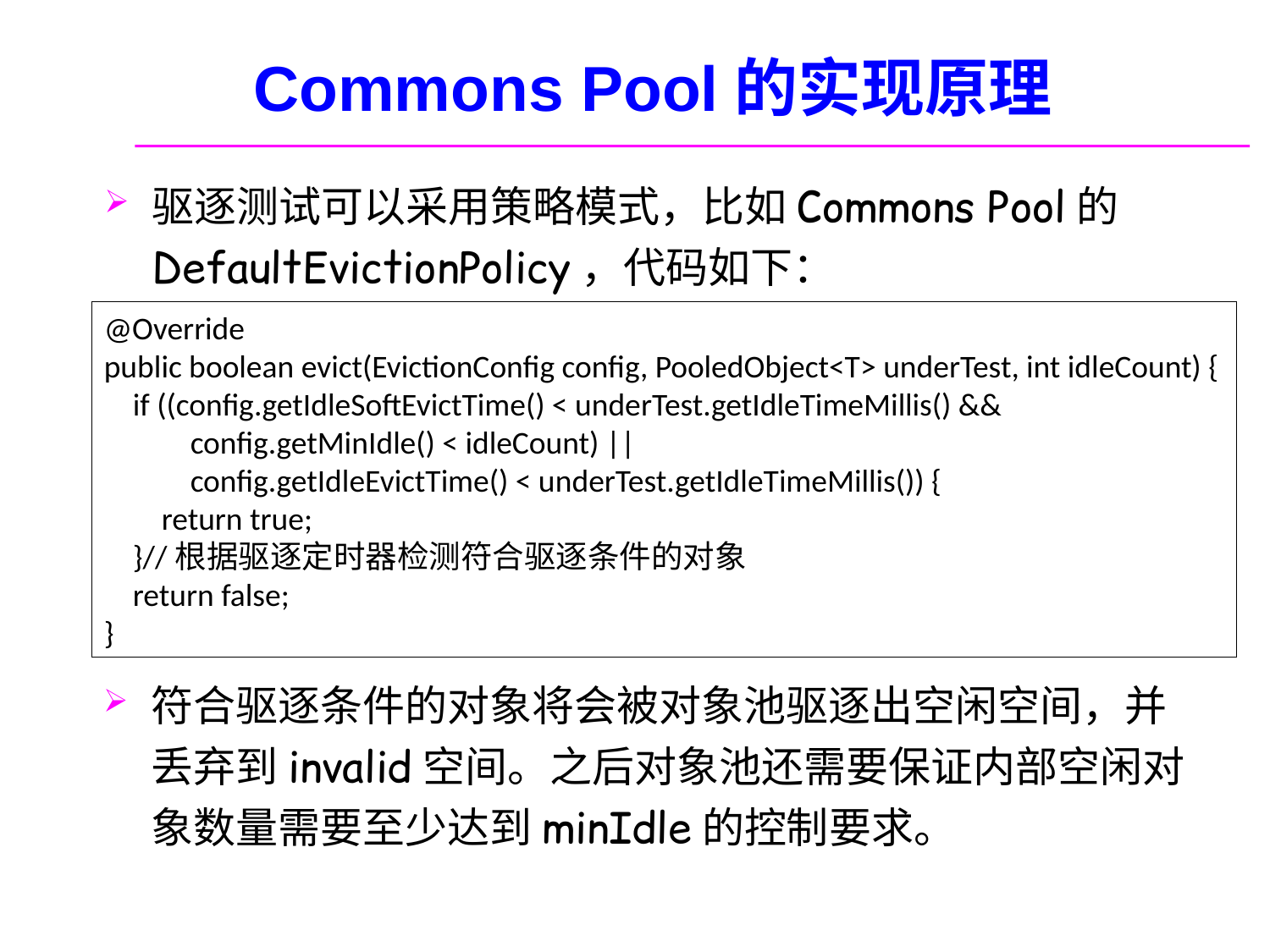

# Commons Pool的实现原理
驱逐测试可以采用策略模式，比如Commons Pool的DefaultEvictionPolicy，代码如下：
@Override
public boolean evict(EvictionConfig config, PooledObject<T> underTest, int idleCount) {
    if ((config.getIdleSoftEvictTime() < underTest.getIdleTimeMillis() &&
            config.getMinIdle() < idleCount) ||
            config.getIdleEvictTime() < underTest.getIdleTimeMillis()) {
        return true;
    }//根据驱逐定时器检测符合驱逐条件的对象
    return false;
}
符合驱逐条件的对象将会被对象池驱逐出空闲空间，并丢弃到invalid空间。之后对象池还需要保证内部空闲对象数量需要至少达到minIdle的控制要求。
29